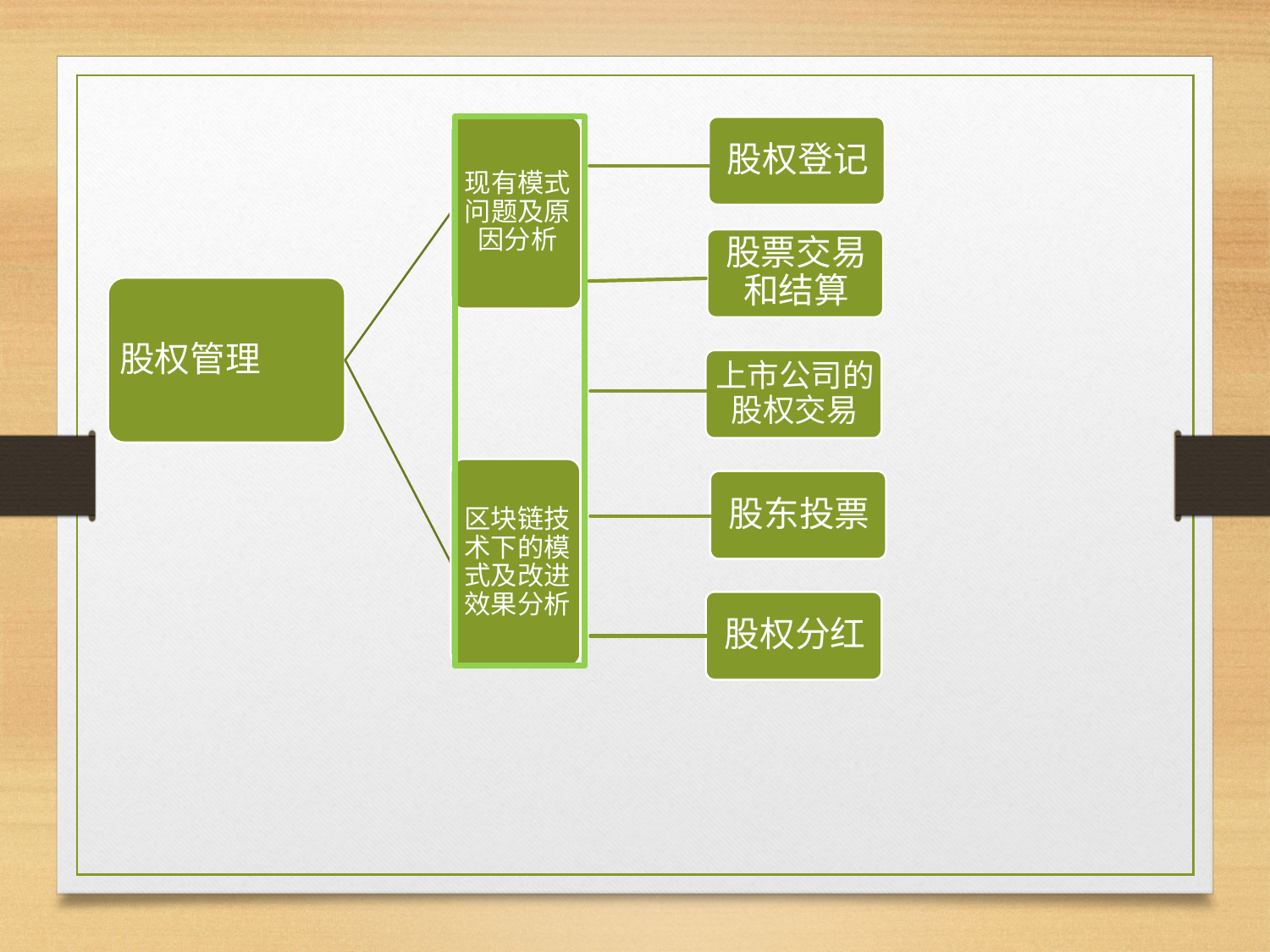

股权管理

现有模式问题及原因分析

区块链技术下的模式及改进效果分析
上市公司的股权交易
股权分红
股票交易和结算
股权登记
股东投票